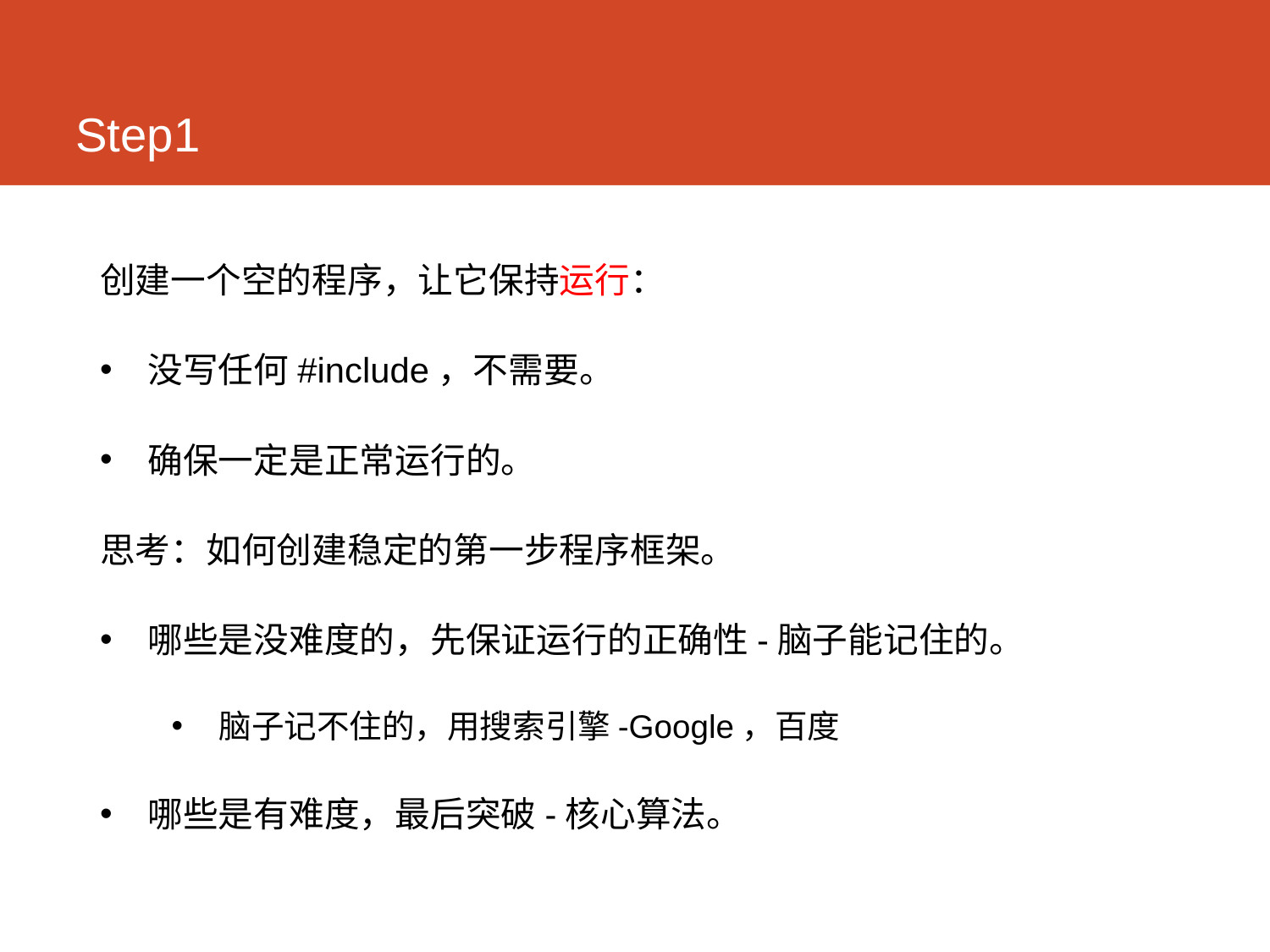

# Step1
创建一个空的程序，让它保持运行：
没写任何#include，不需要。
确保一定是正常运行的。
思考：如何创建稳定的第一步程序框架。
哪些是没难度的，先保证运行的正确性-脑子能记住的。
脑子记不住的，用搜索引擎-Google，百度
哪些是有难度，最后突破-核心算法。